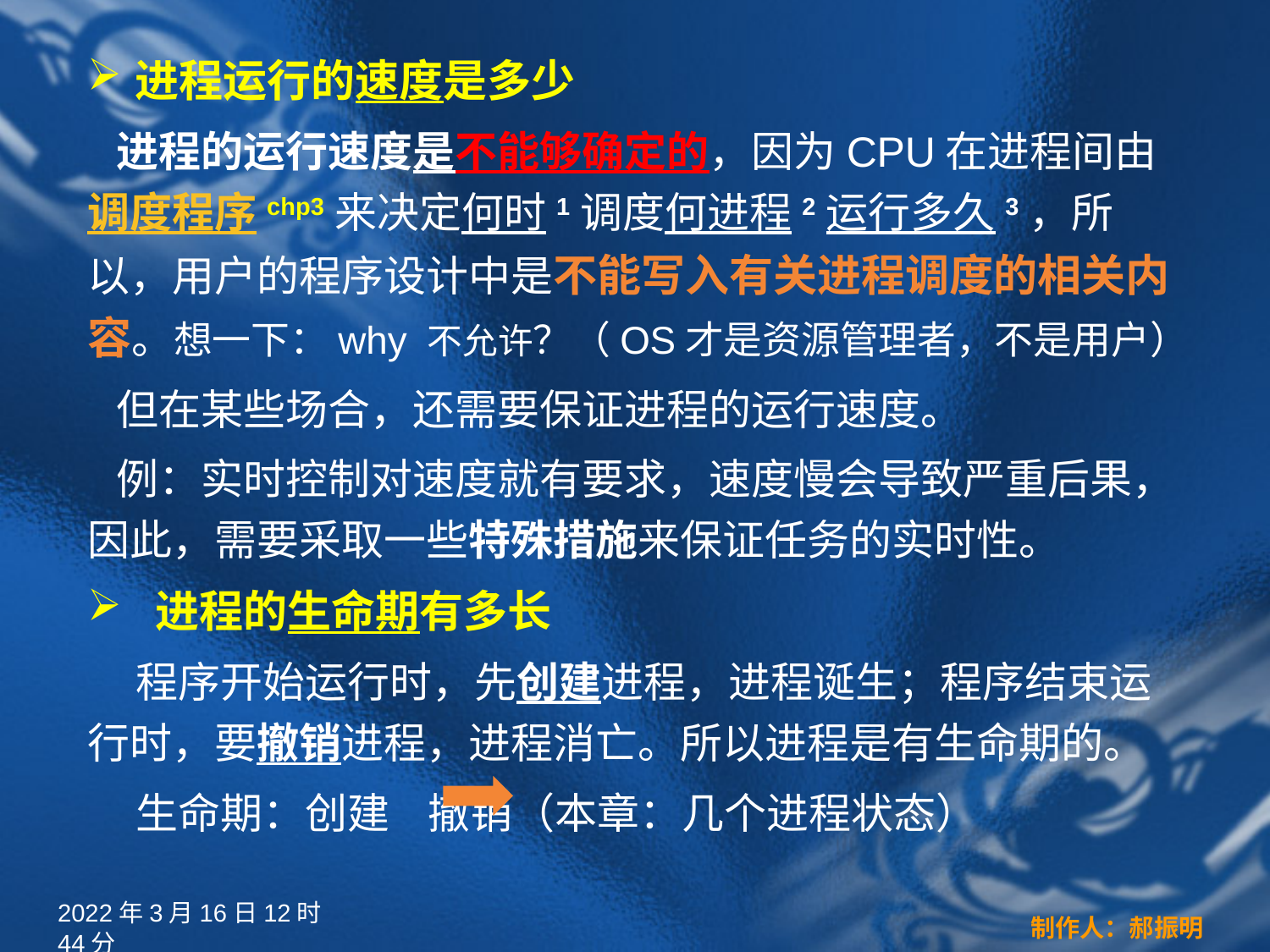

进程运行的速度是多少
  进程的运行速度是不能够确定的，因为CPU在进程间由调度程序chp3来决定何时1调度何进程2运行多久3，所以，用户的程序设计中是不能写入有关进程调度的相关内容。想一下：why 不允许？（OS才是资源管理者，不是用户）
  但在某些场合，还需要保证进程的运行速度。
  例：实时控制对速度就有要求，速度慢会导致严重后果，因此，需要采取一些特殊措施来保证任务的实时性。
 进程的生命期有多长
    程序开始运行时，先创建进程，进程诞生；程序结束运行时，要撤销进程，进程消亡。所以进程是有生命期的。
    生命期：创建    撤销（本章：几个进程状态）

2022年3月16日12时44分
制作人：郝振明